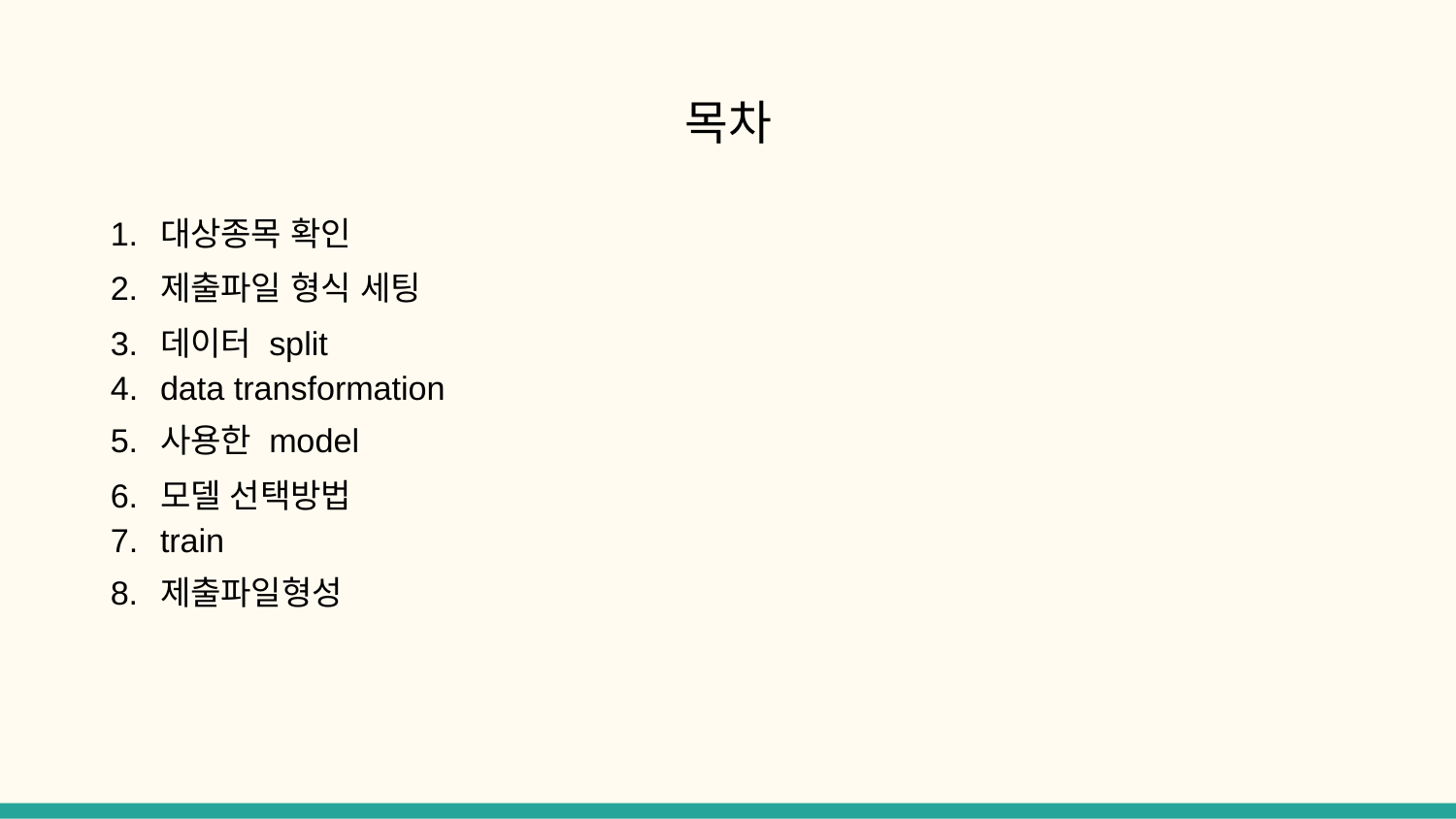

# 목차
대상종목 확인
제출파일 형식 세팅
데이터 split
data transformation
사용한 model
모델 선택방법
train
제출파일형성